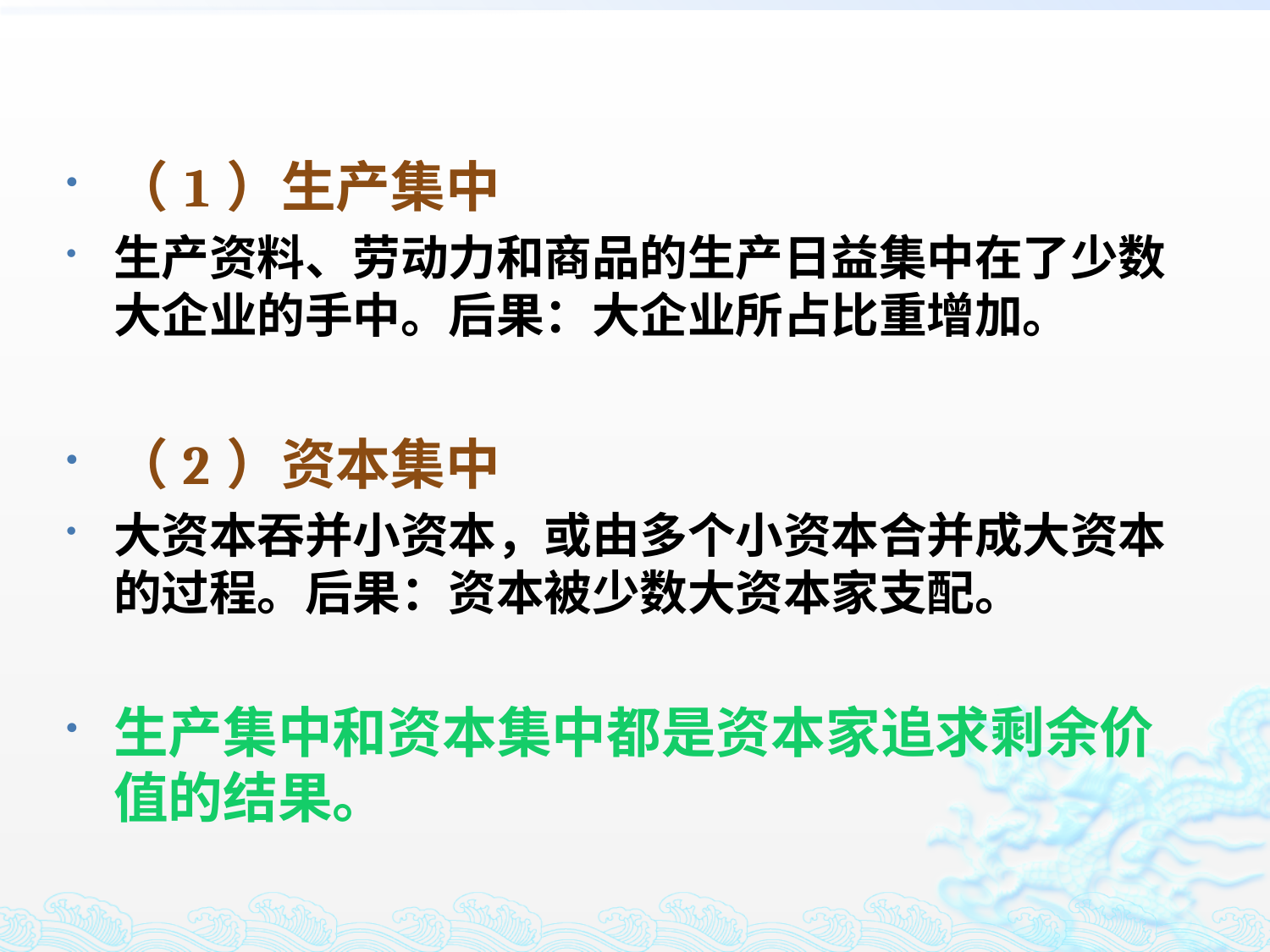

（1）生产集中
生产资料、劳动力和商品的生产日益集中在了少数大企业的手中。后果：大企业所占比重增加。

（2）资本集中
大资本吞并小资本，或由多个小资本合并成大资本的过程。后果：资本被少数大资本家支配。

生产集中和资本集中都是资本家追求剩余价值的结果。